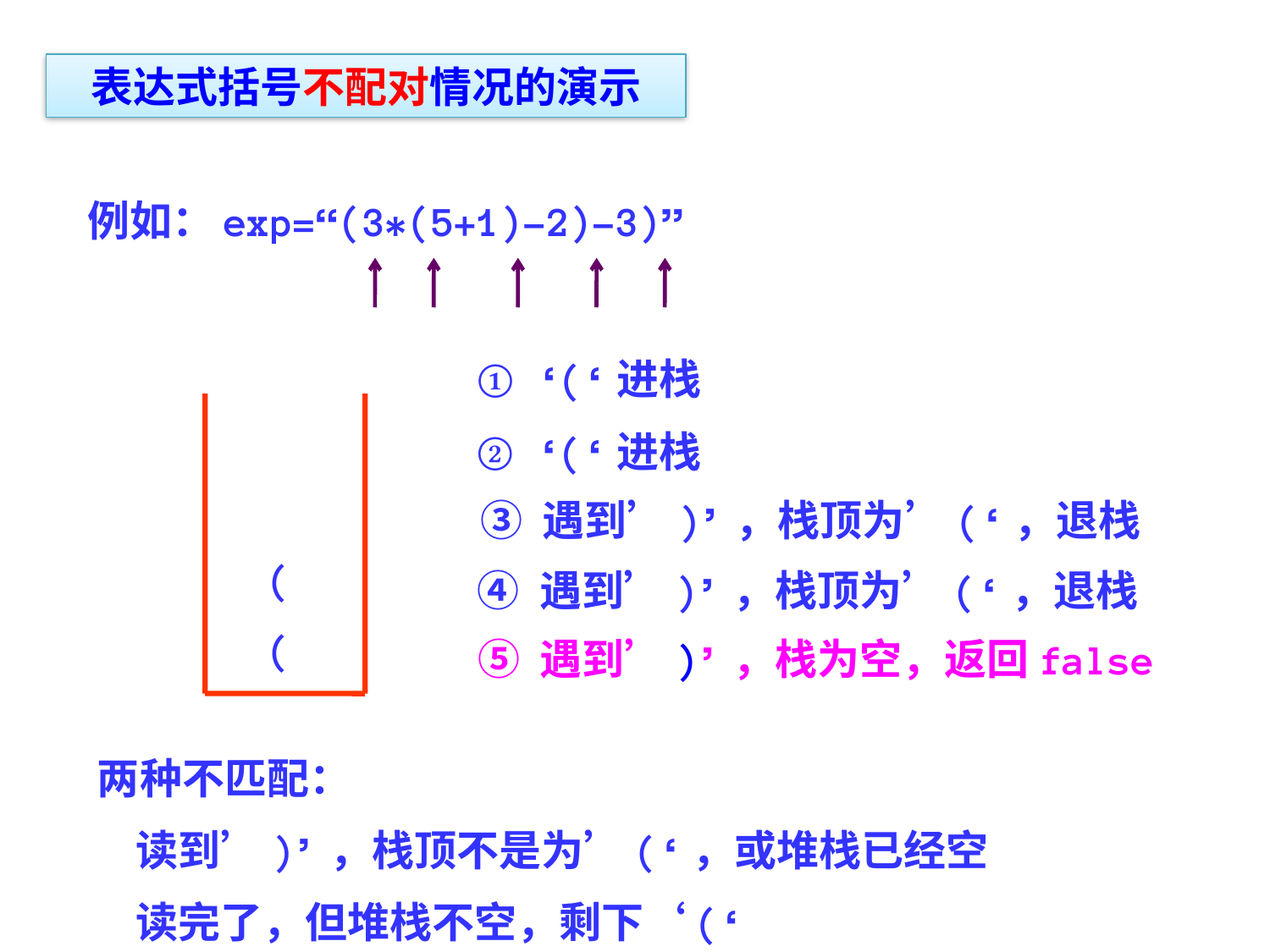

表达式括号不配对情况的演示
例如：exp=“(3*(5+1)-2)-3)”
① ‘(‘进栈

② ‘(‘进栈
③ 遇到’)’，栈顶为’(‘，退栈
(
④ 遇到’)’，栈顶为’(‘，退栈
(
⑤ 遇到’)’，栈为空，返回false

两种不匹配：
   读到’)’，栈顶不是为’(‘，或堆栈已经空
   读完了，但堆栈不空，剩下‘(‘